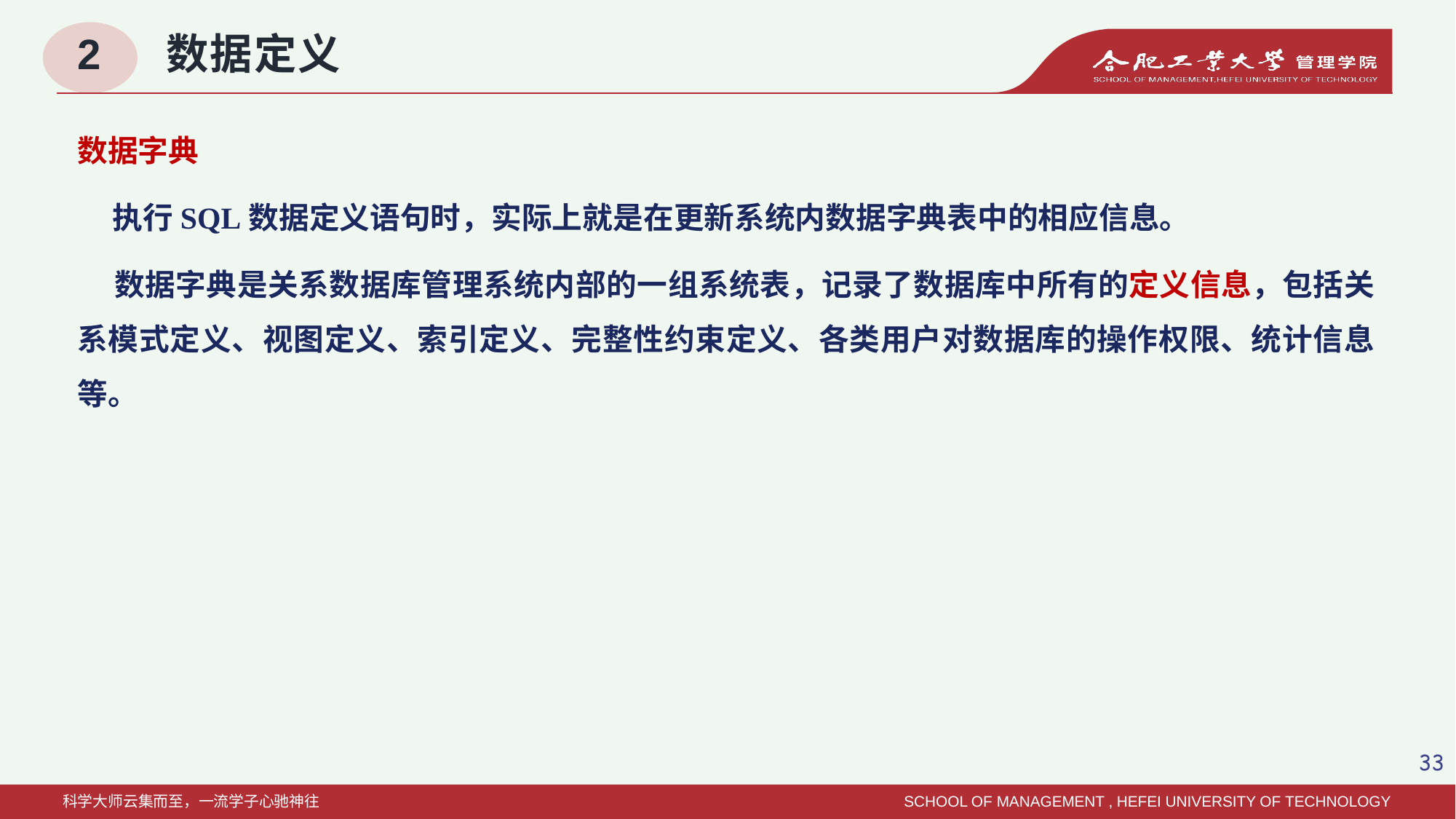

# 2    数据定义
数据字典
    执行SQL数据定义语句时，实际上就是在更新系统内数据字典表中的相应信息。
    数据字典是关系数据库管理系统内部的一组系统表，记录了数据库中所有的定义信息，包括关系模式定义、视图定义、索引定义、完整性约束定义、各类用户对数据库的操作权限、统计信息等。
33